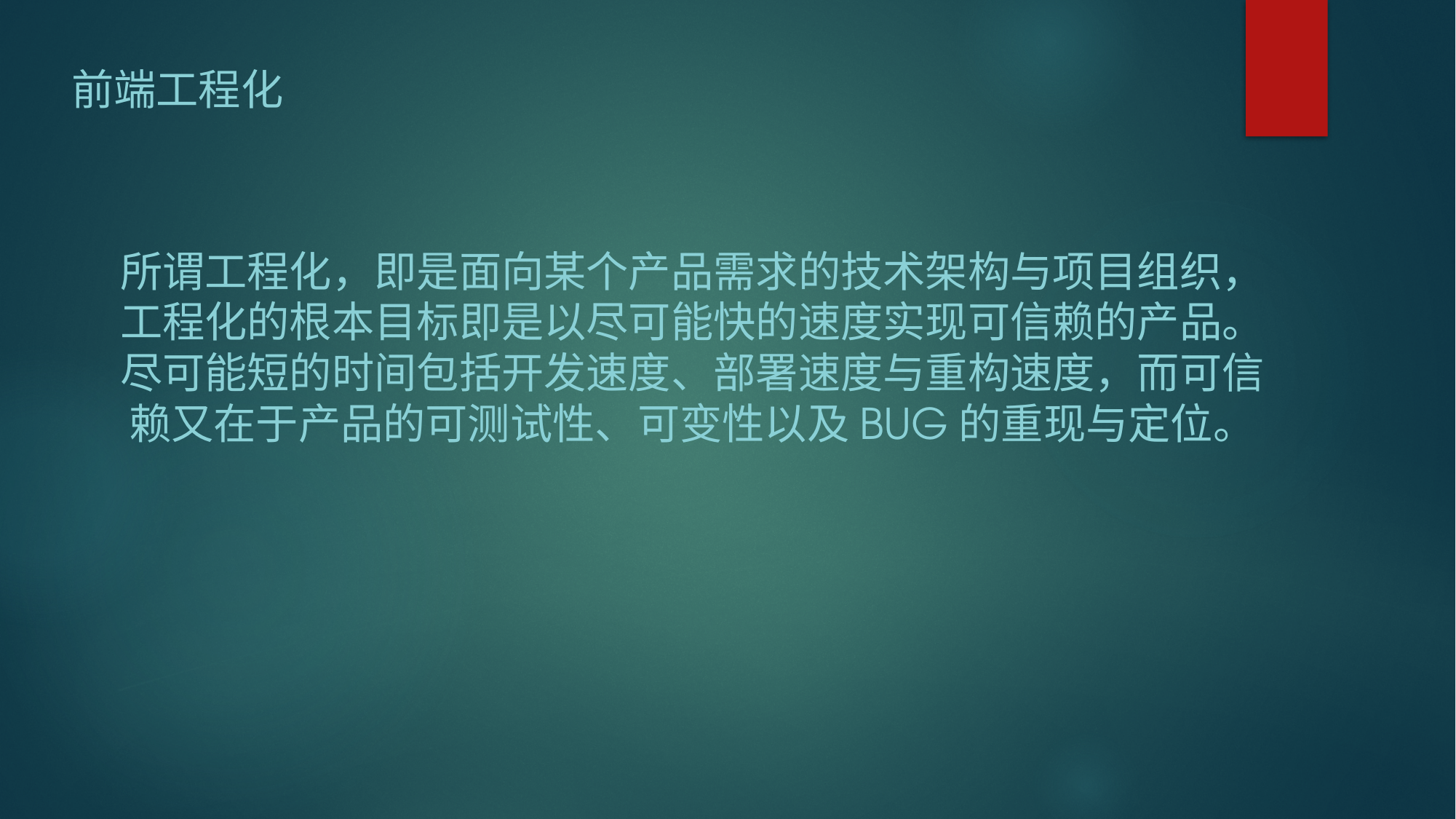

前端工程化
所谓工程化，即是面向某个产品需求的技术架构与项目组织，工程化的根本目标即是以尽可能快的速度实现可信赖的产品。尽可能短的时间包括开发速度、部署速度与重构速度，而可信赖又在于产品的可测试性、可变性以及Bug的重现与定位。